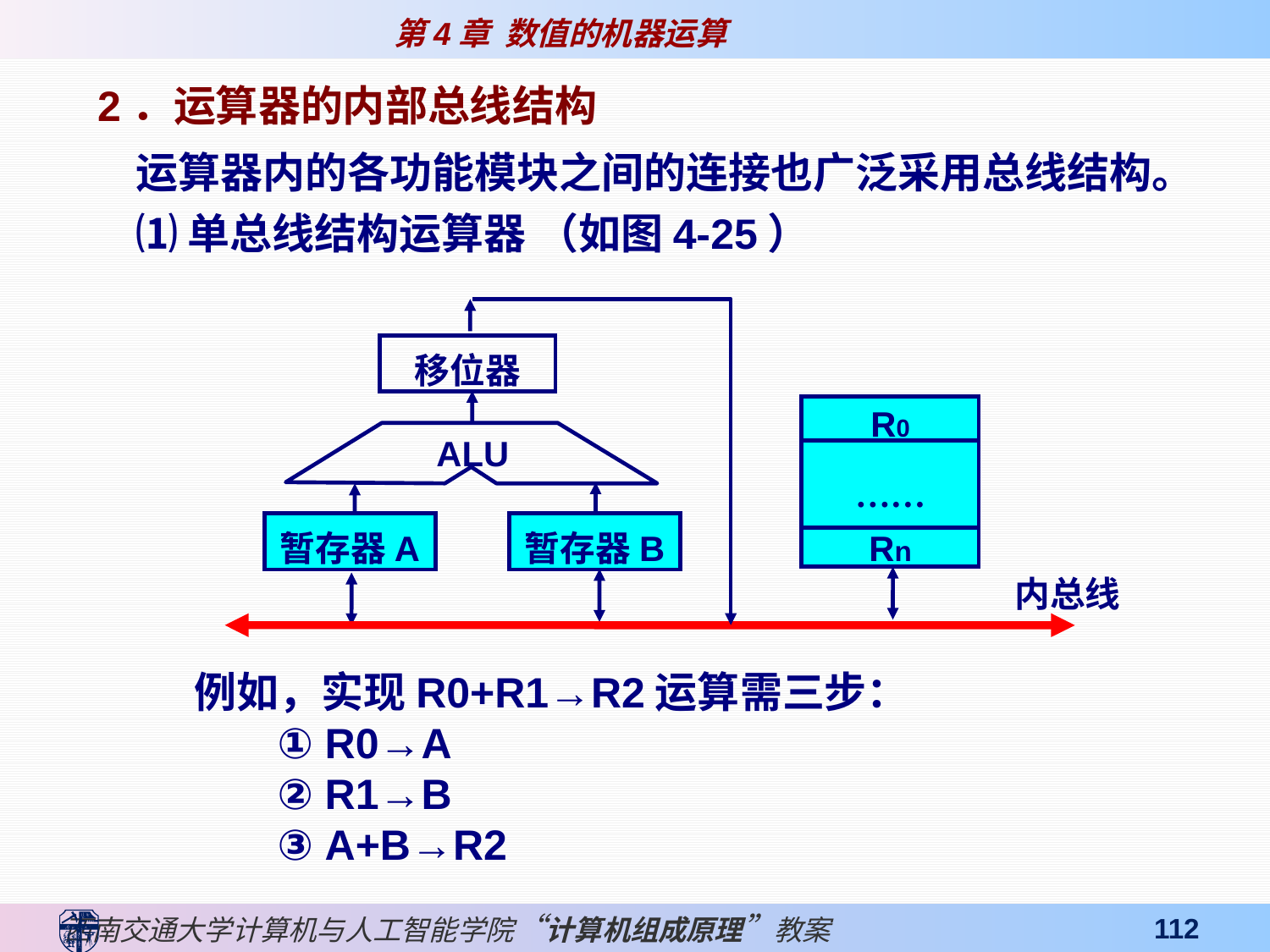

2．运算器的内部总线结构
　　运算器内的各功能模块之间的连接也广泛采用总线结构。
　　⑴ 单总线结构运算器 （如图4-25）

移位器

暂存器A
暂存器B
R0

ALU

……

Rn
内总线

例如，实现R0+R1→R2运算需三步：
       ① R0→A
       ② R1→B
       ③ A+B→R2